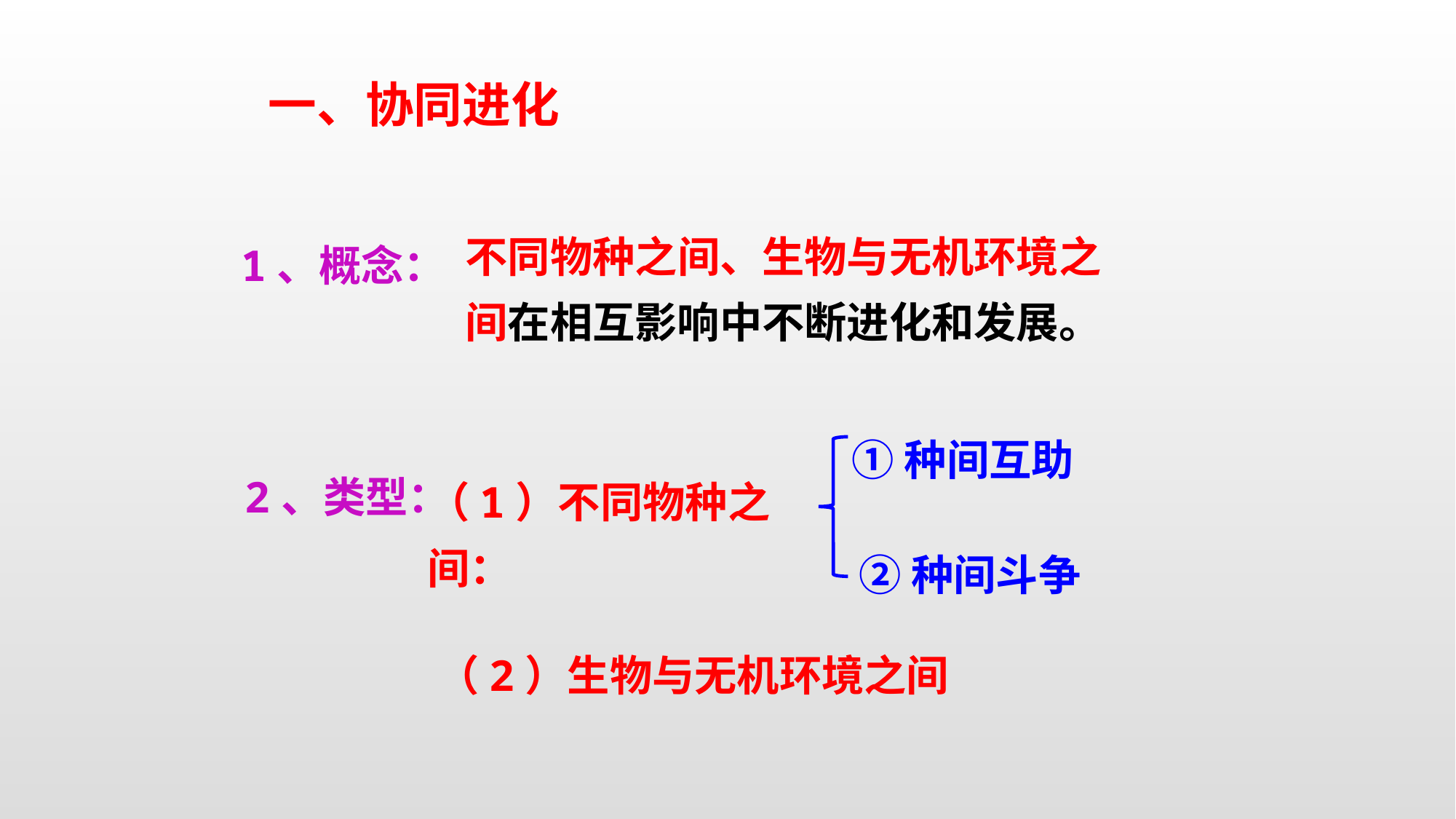

一、协同进化
不同物种之间、生物与无机环境之间在相互影响中不断进化和发展。
1、概念：
①种间互助

2、类型：
（1）不同物种之间：
 ②种间斗争
（2）生物与无机环境之间